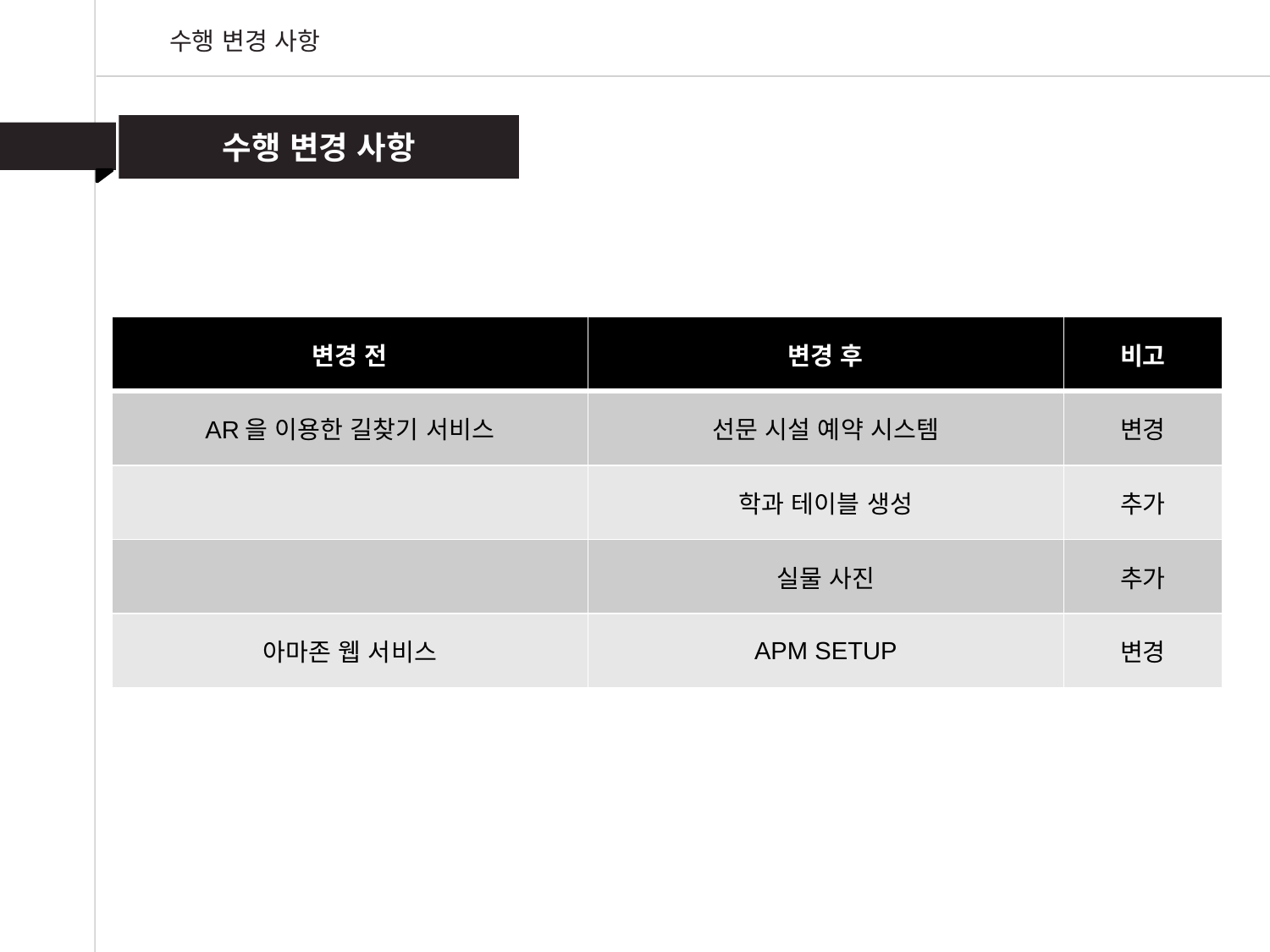

수행 변경 사항
수행 변경 사항

| 변경 전 | 변경 후 | 비고 |
| --- | --- | --- |
| AR을 이용한 길찾기 서비스 | 선문 시설 예약 시스템 | 변경 |
|  | 학과 테이블 생성 | 추가 |
|  | 실물 사진 | 추가 |
| 아마존 웹 서비스 | APM SETUP | 변경 |